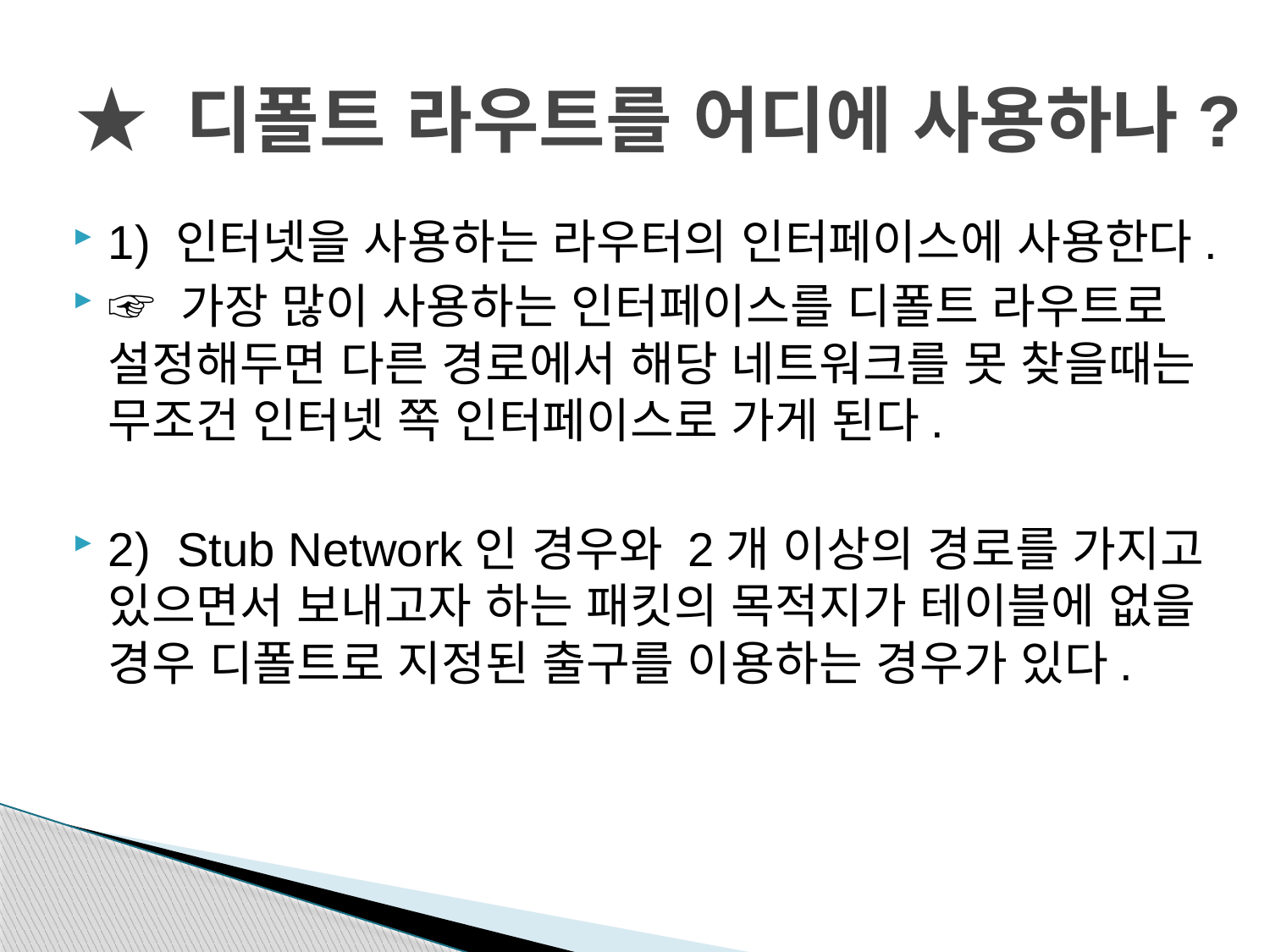

# ★ 디폴트 라우트를 어디에 사용하나?
1) 인터넷을 사용하는 라우터의 인터페이스에 사용한다.
☞ 가장 많이 사용하는 인터페이스를 디폴트 라우트로 설정해두면 다른 경로에서 해당 네트워크를 못 찾을때는 무조건 인터넷 쪽 인터페이스로 가게 된다.

2)  Stub Network인 경우와 2개 이상의 경로를 가지고 있으면서 보내고자 하는 패킷의 목적지가 테이블에 없을 경우 디폴트로 지정된 출구를 이용하는 경우가 있다.